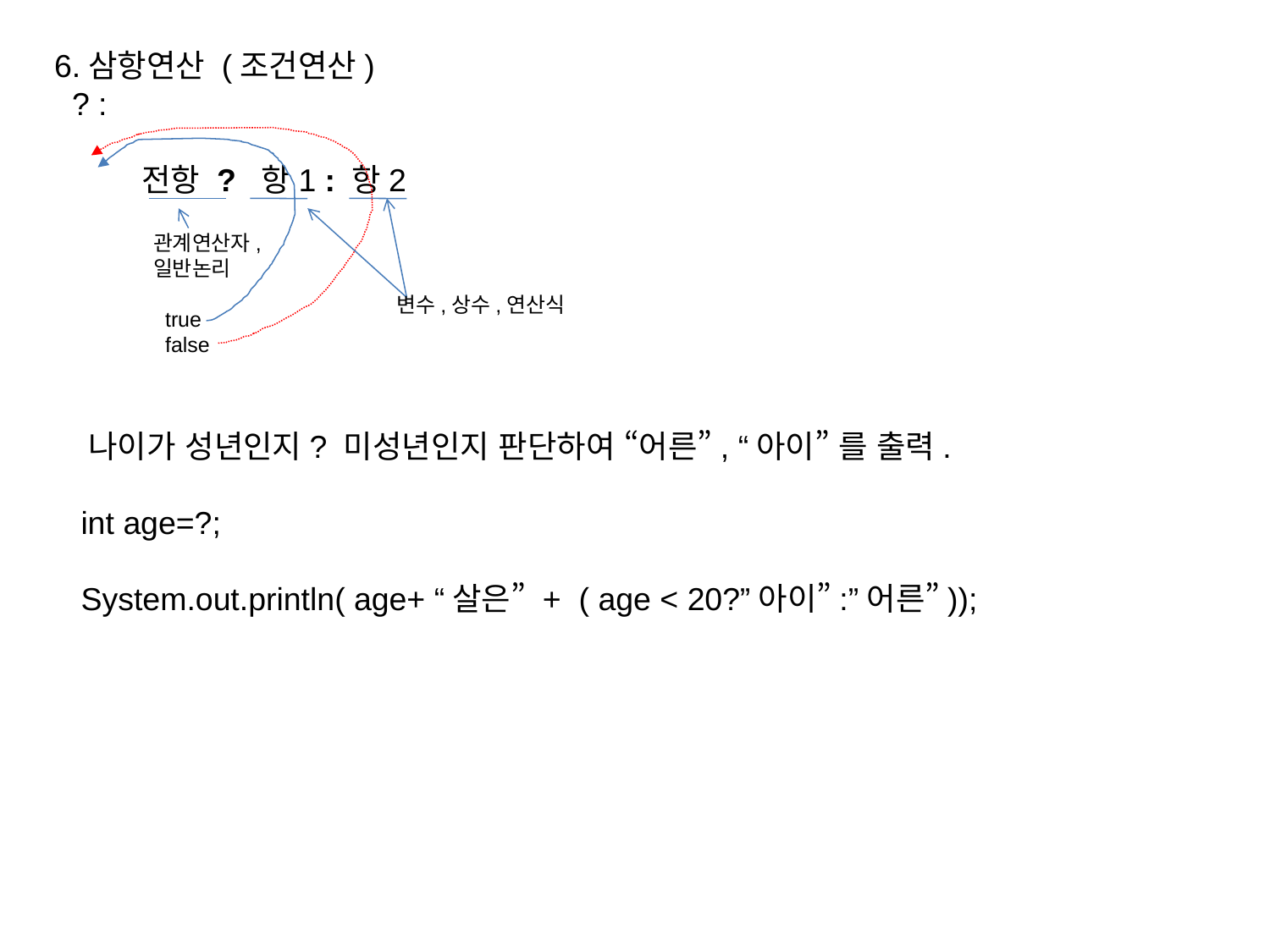

6.삼항연산 (조건연산)
  ? :

         전항 ?  항1 : 항2

   나이가 성년인지? 미성년인지 판단하여 “어른”, “아이” 를 출력.

   int age=?;

   System.out.println( age+ “살은” +  ( age < 20?”아이”:”어른”));

관계연산자,
일반논리

  true
  false
변수,상수,연산식